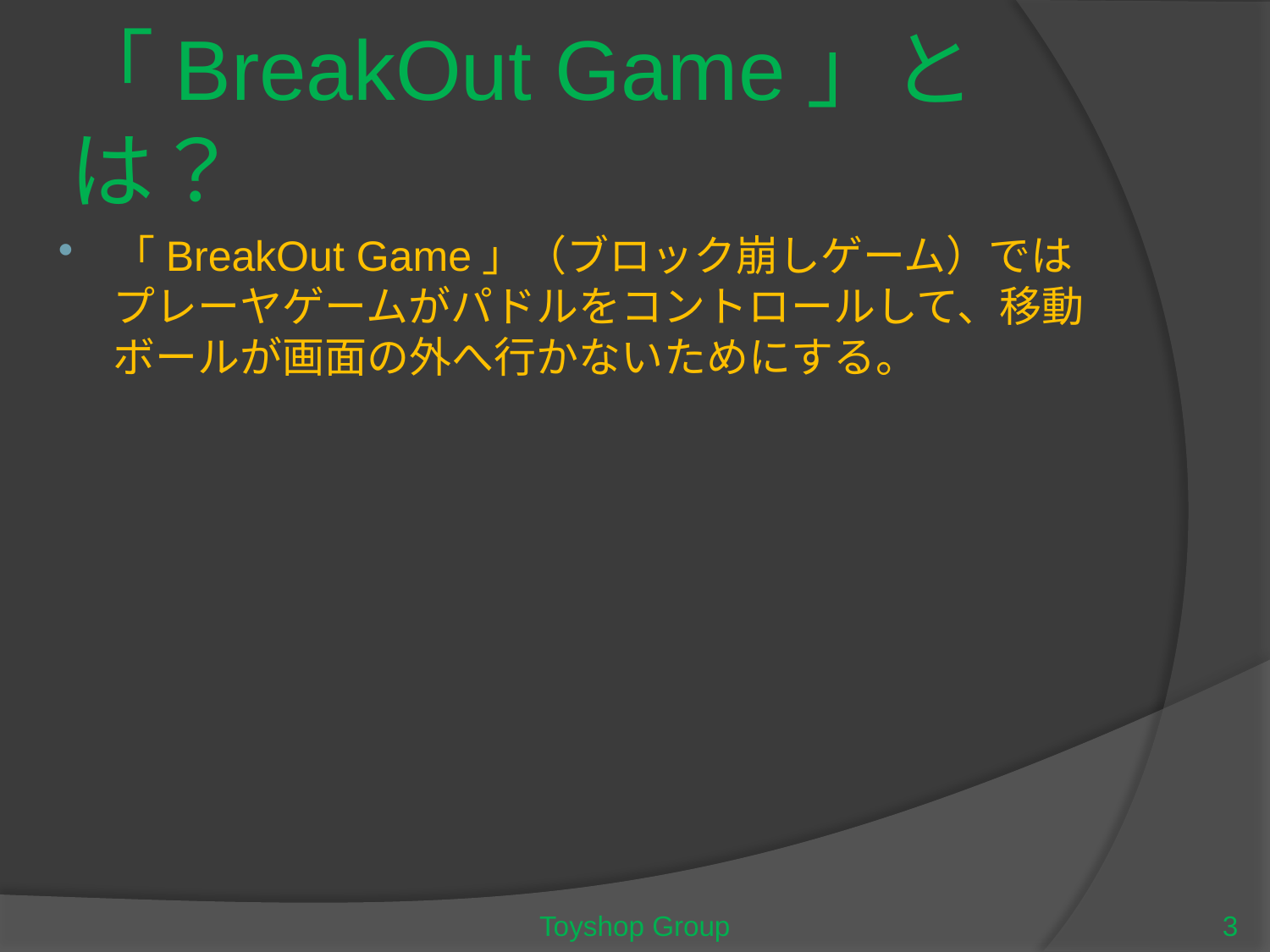

# 「BreakOut Game」とは？
「BreakOut Game」（ブロック崩しゲーム）ではプレーヤゲームがパドルをコントロールして、移動ボールが画面の外へ行かないためにする。
Toyshop Group
3